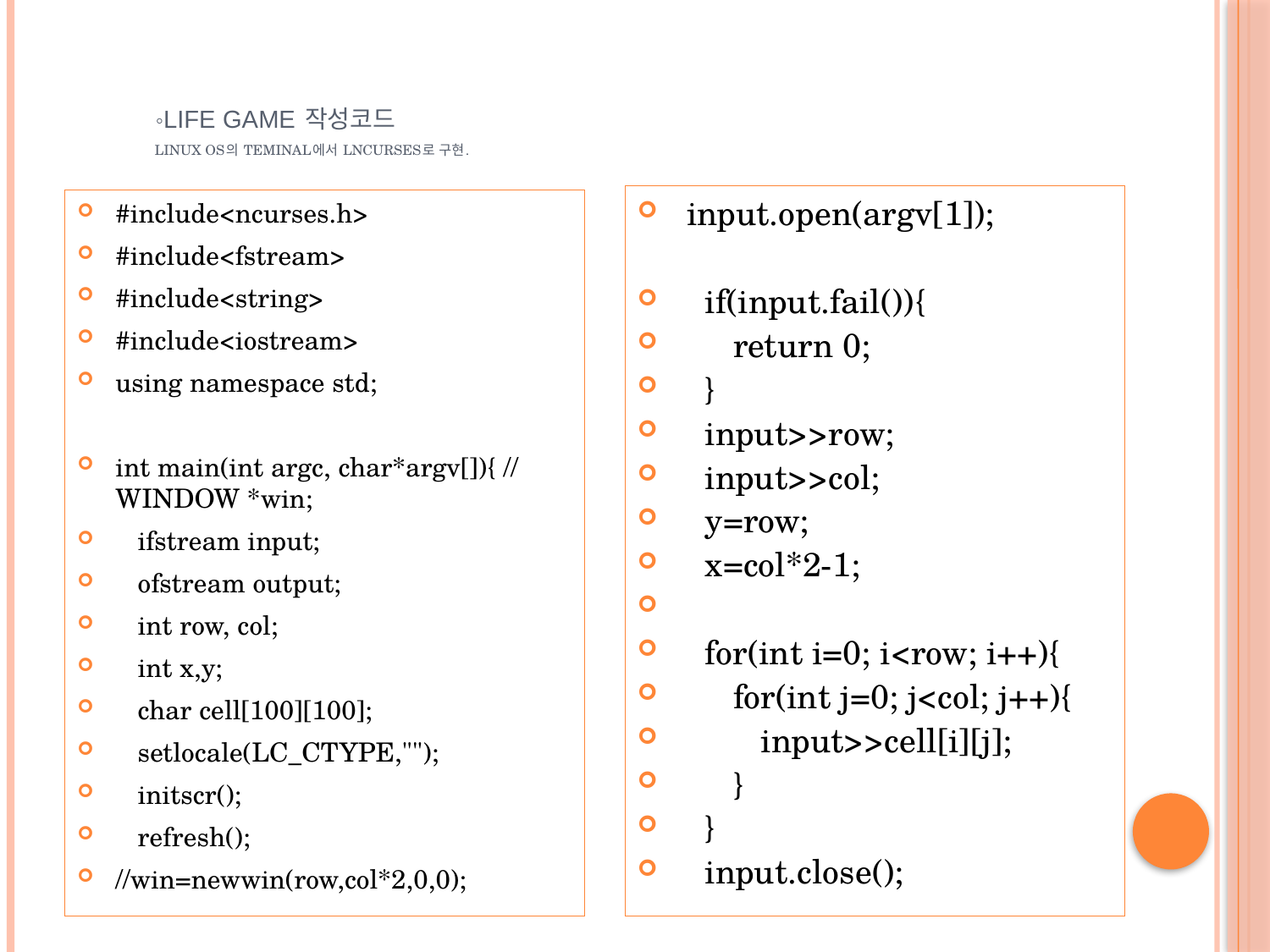

# ◦life game 작성코드 Linux OS의 teminal에서 Lncurses로 구현.
 input.open(argv[1]);

   if(input.fail()){
      return 0;
   }
   input>>row;
   input>>col;
   y=row;
   x=col*2-1;

   for(int i=0; i<row; i++){
      for(int j=0; j<col; j++){
         input>>cell[i][j];
      }
   }
   input.close();
#include<ncurses.h>
#include<fstream>
#include<string>
#include<iostream>
using namespace std;

int main(int argc, char*argv[]){ //WINDOW *win;
   ifstream input;
   ofstream output;
   int row, col;
   int x,y;
   char cell[100][100];
   setlocale(LC_CTYPE,"");
   initscr();
   refresh();
//win=newwin(row,col*2,0,0);